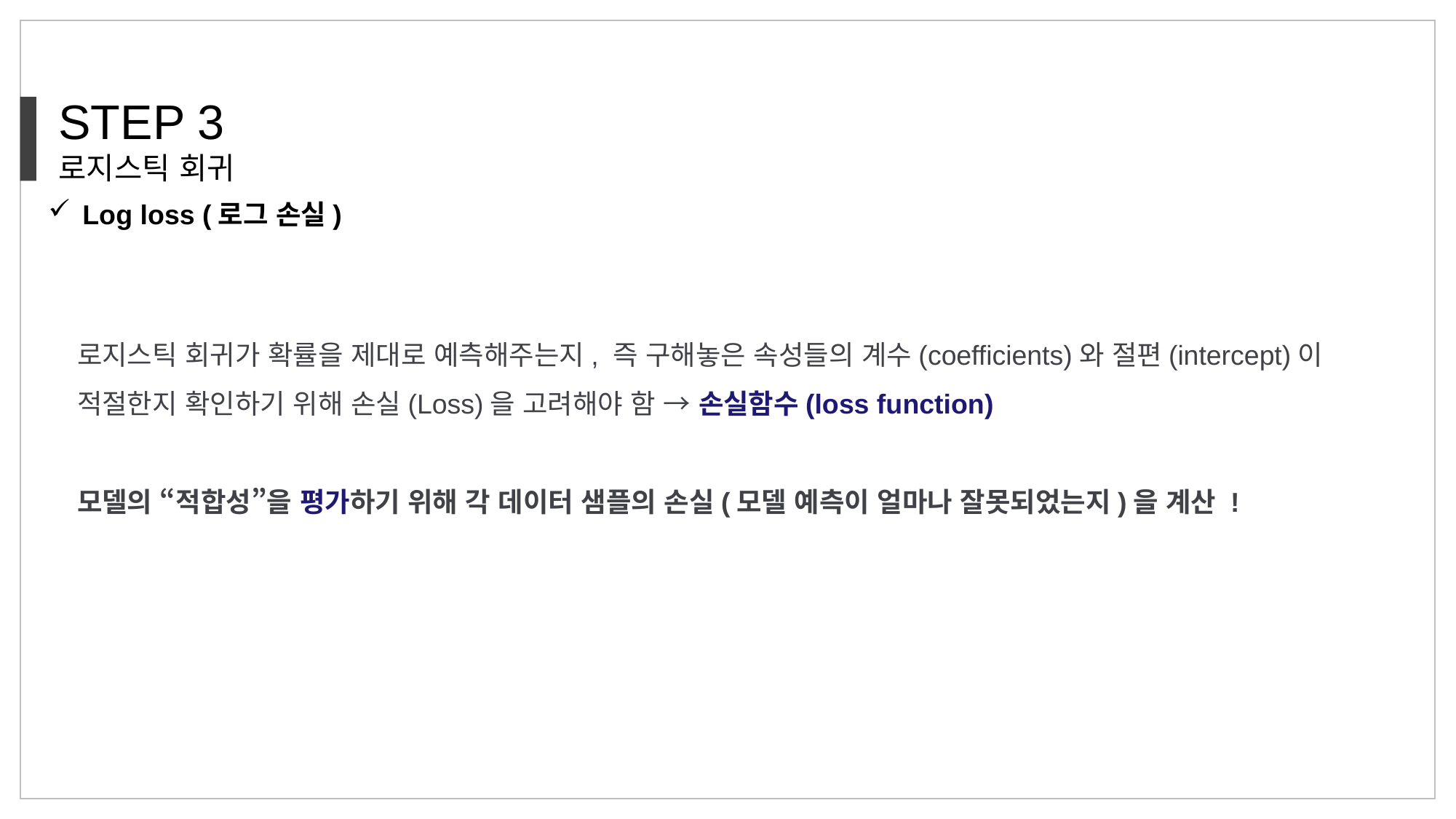

STEP 3
로지스틱 회귀

Log loss (로그 손실)
로지스틱 회귀가 확률을 제대로 예측해주는지, 즉 구해놓은 속성들의 계수(coefficients)와 절편(intercept)이 적절한지 확인하기 위해 손실(Loss)을 고려해야 함 → 손실함수(loss function)

모델의 “적합성”을 평가하기 위해 각 데이터 샘플의 손실(모델 예측이 얼마나 잘못되었는지)을 계산 !